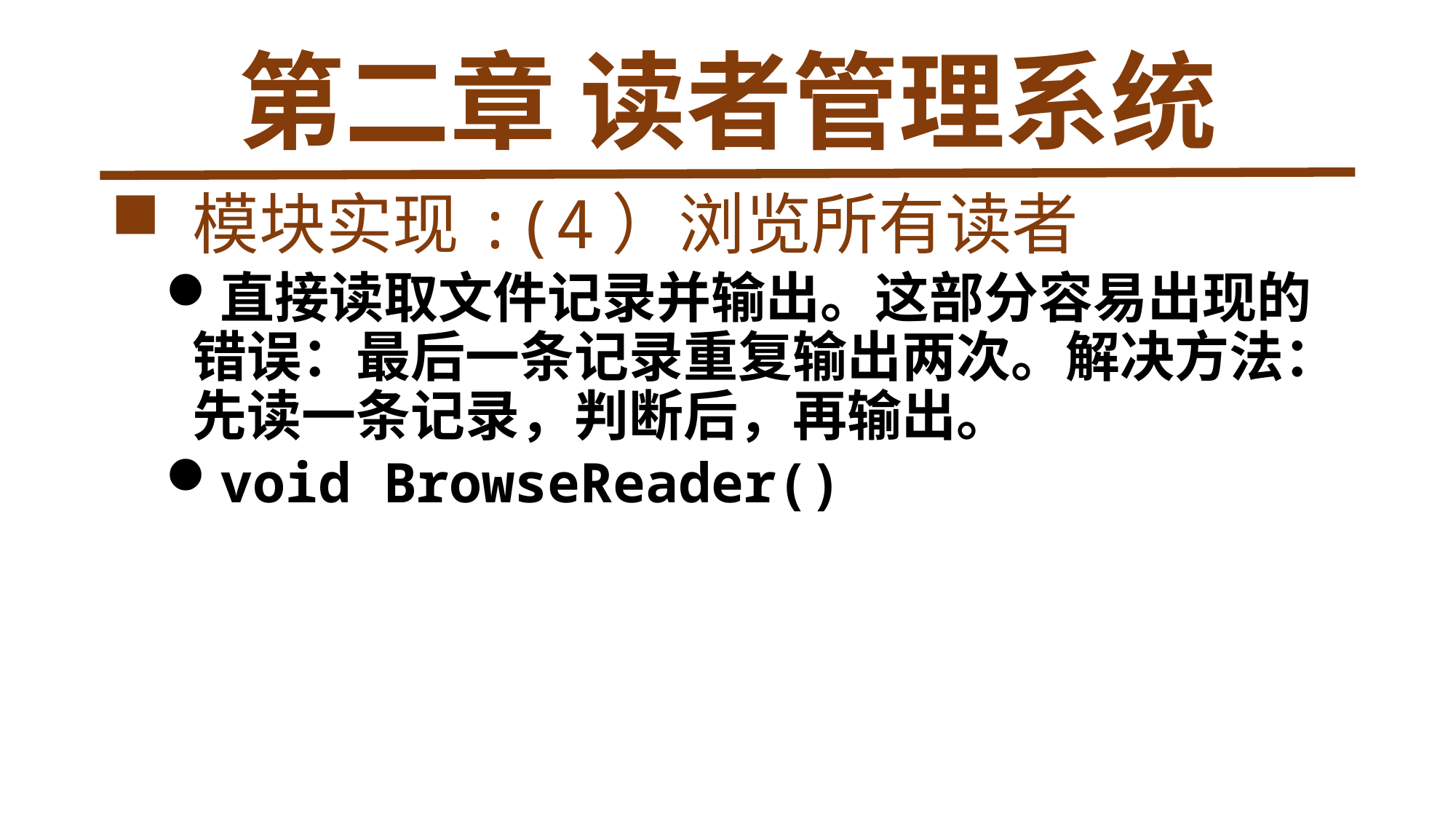

# 第二章 读者管理系统
 模块实现:(4）浏览所有读者
直接读取文件记录并输出。这部分容易出现的错误：最后一条记录重复输出两次。解决方法：先读一条记录，判断后，再输出。
void BrowseReader()